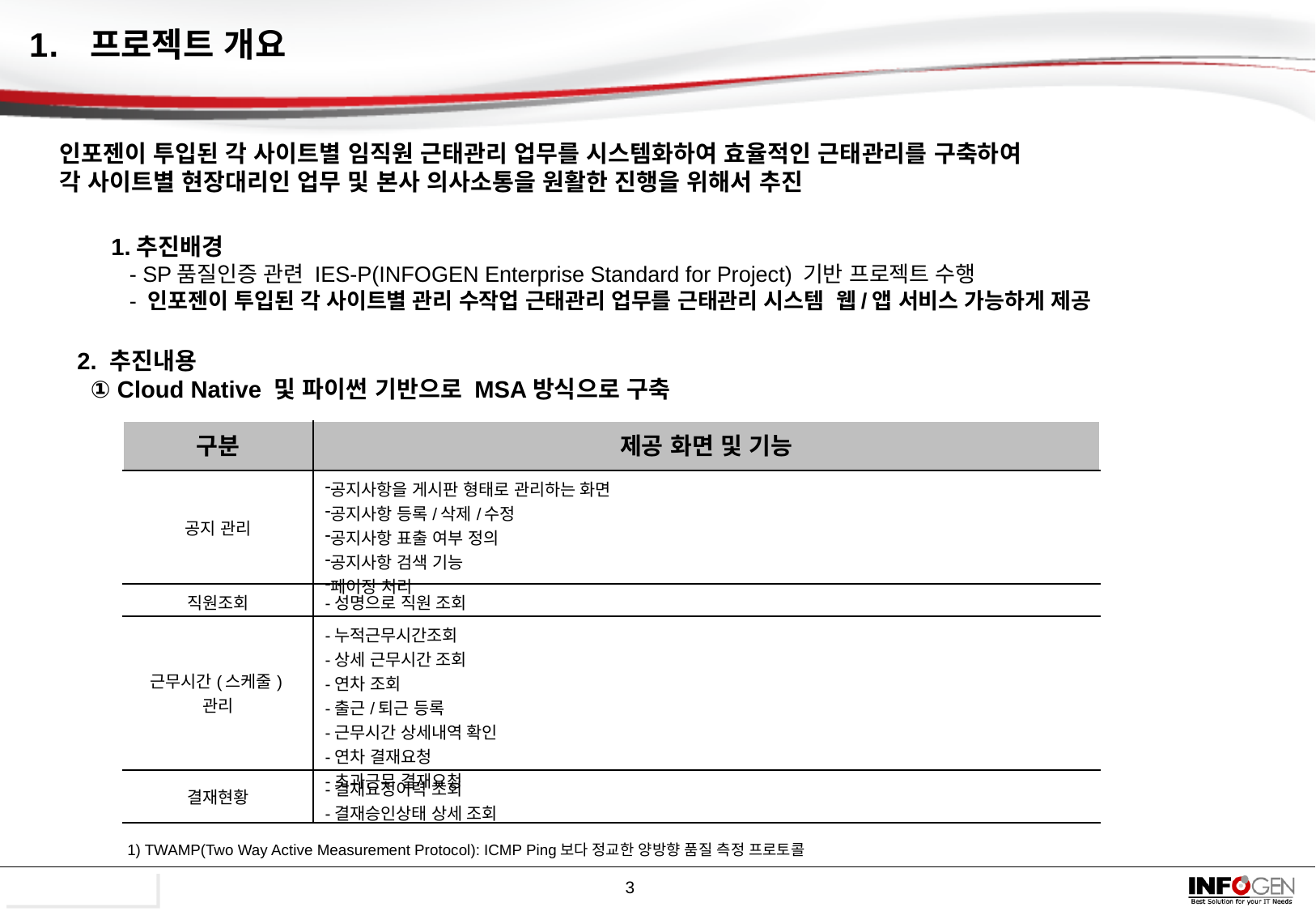

프로젝트 개요
인포젠이 투입된 각 사이트별 임직원 근태관리 업무를 시스템화하여 효율적인 근태관리를 구축하여
각 사이트별 현장대리인 업무 및 본사 의사소통을 원활한 진행을 위해서 추진
1.추진배경
   - SP품질인증 관련 IES-P(INFOGEN Enterprise Standard for Project) 기반 프로젝트 수행
   - 인포젠이 투입된 각 사이트별 관리 수작업 근태관리 업무를 근태관리 시스템  웹/앱 서비스 가능하게 제공
  2. 추진내용
    ① Cloud Native 및 파이썬 기반으로 MSA방식으로 구축
| 구분 | 제공 화면 및 기능 |
| --- | --- |
| 공지 관리 | 공지사항을 게시판 형태로 관리하는 화면 공지사항 등록/삭제/수정 공지사항 표출 여부 정의 공지사항 검색 기능 페이징 처리 |
| 직원조회 | -성명으로 직원 조회 |
| 근무시간(스케줄)관리 | -누적근무시간조회 -상세 근무시간 조회 -연차 조회 -출근/퇴근 등록 -근무시간 상세내역 확인 -연차 결재요청 -초과근무 결재요청 |
| 결재현황 | -결재요청이력 조회 -결재승인상태 상세 조회 |
1) TWAMP(Two Way Active Measurement Protocol): ICMP Ping보다 정교한 양방향 품질 측정 프로토콜